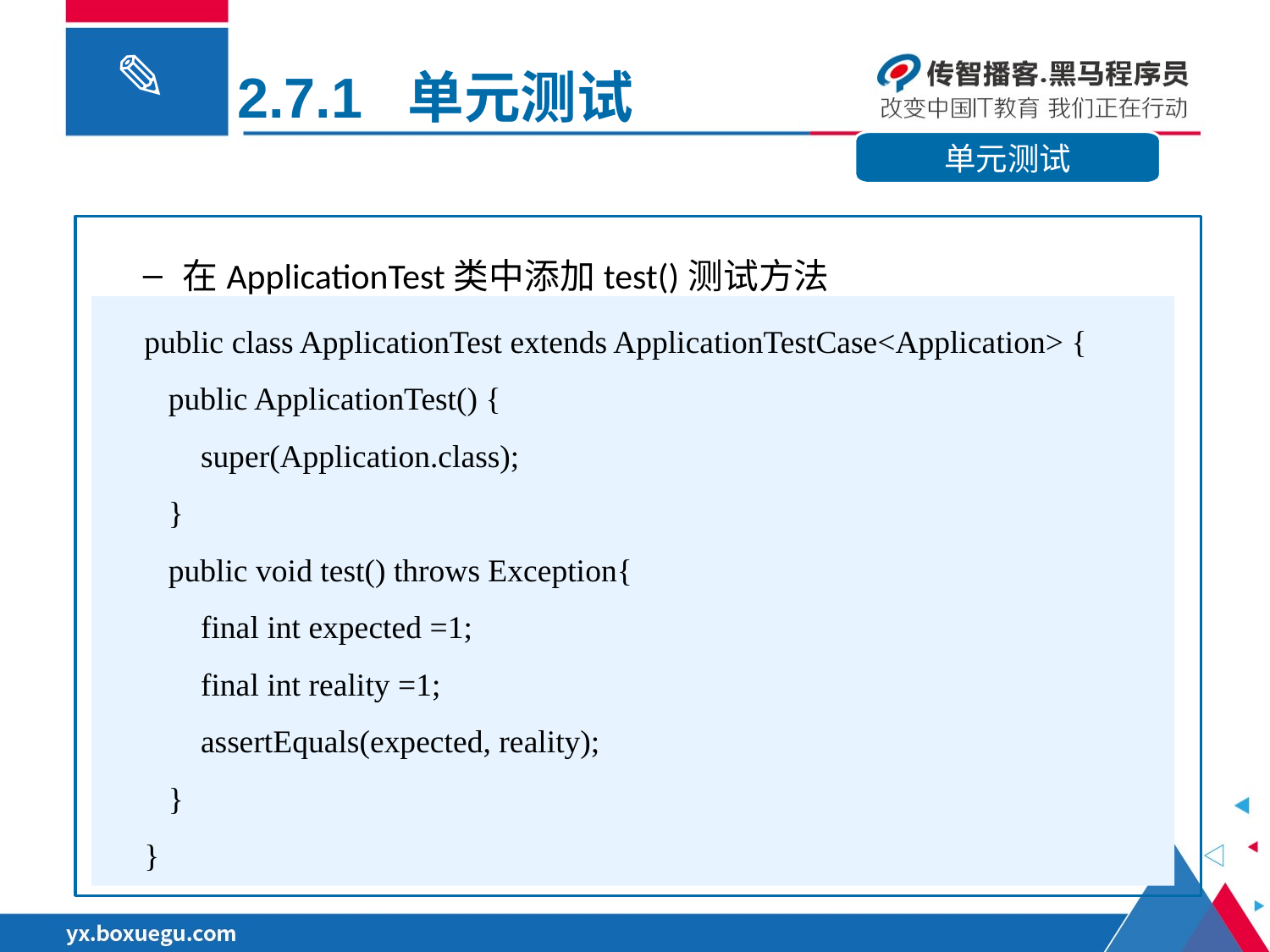

2.7.1  单元测试

单元测试

在ApplicationTest类中添加test()测试方法
     public class ApplicationTest extends ApplicationTestCase<Application> {
        public ApplicationTest() {
            super(Application.class);
        }
        public void test() throws Exception{
            final int expected =1;
            final int reality =1;
            assertEquals(expected, reality);
        }
     }